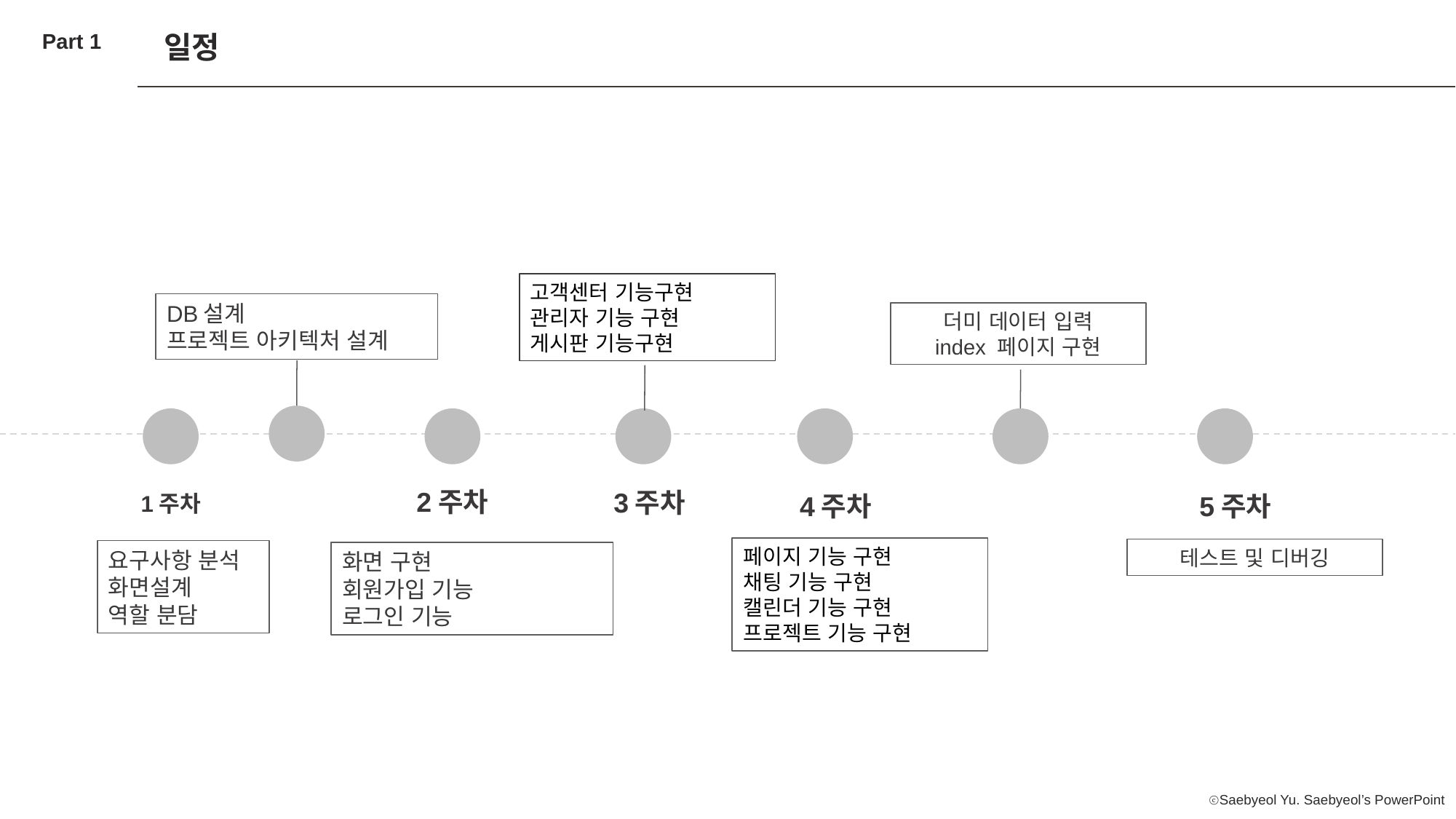

Part 1
일정
고객센터 기능구현
관리자 기능 구현
게시판 기능구현
DB설계
프로젝트 아키텍처 설계
더미 데이터 입력
index 페이지 구현

2주차
3주차
1주차
4주차
5주차
페이지 기능 구현
채팅 기능 구현
캘린더 기능 구현
프로젝트 기능 구현
테스트 및 디버깅
요구사항 분석
화면설계
역할 분담
화면 구현
회원가입 기능
로그인 기능